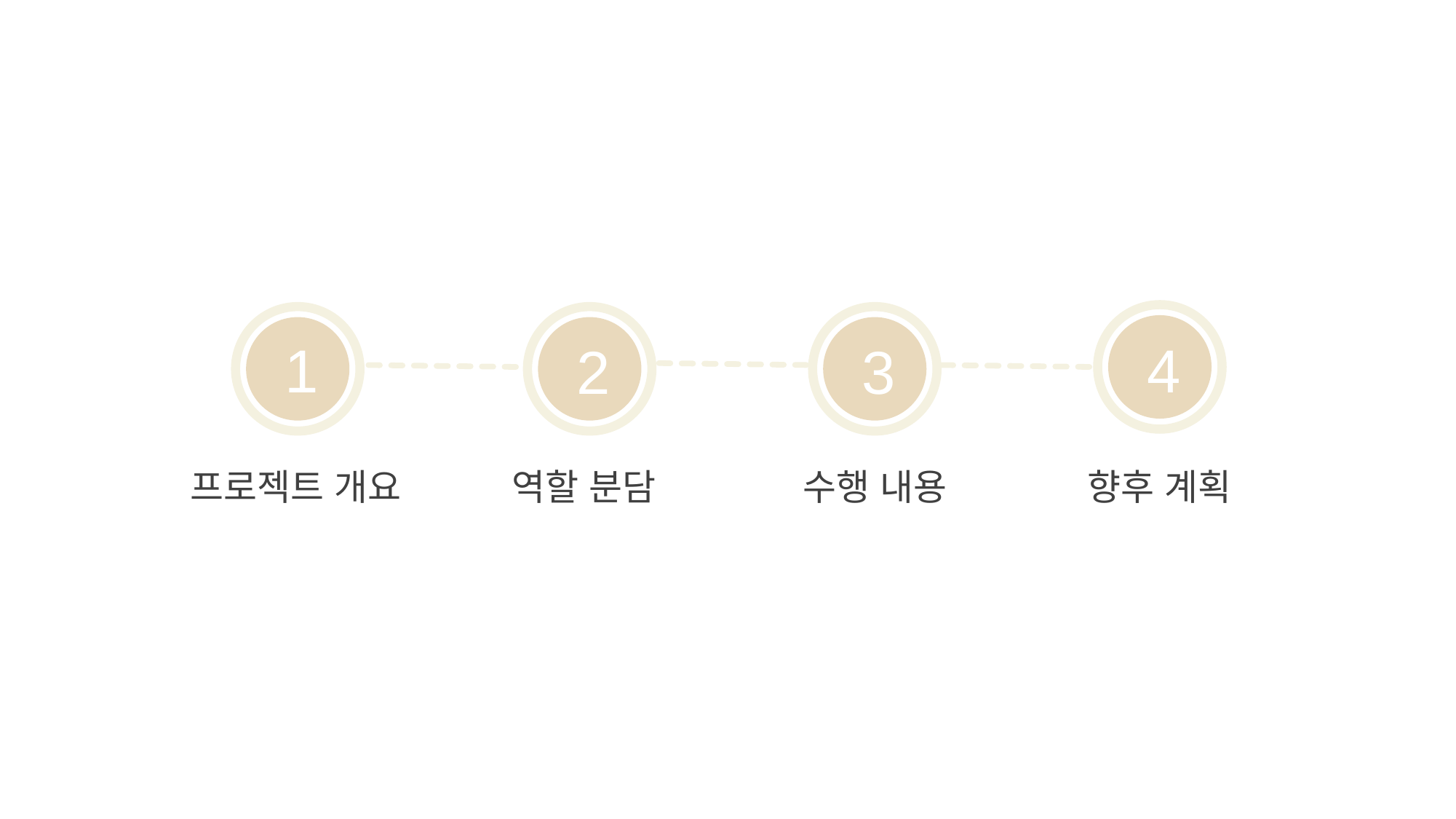

2

1
4
3
프로젝트 개요
역할 분담
수행 내용
향후 계획